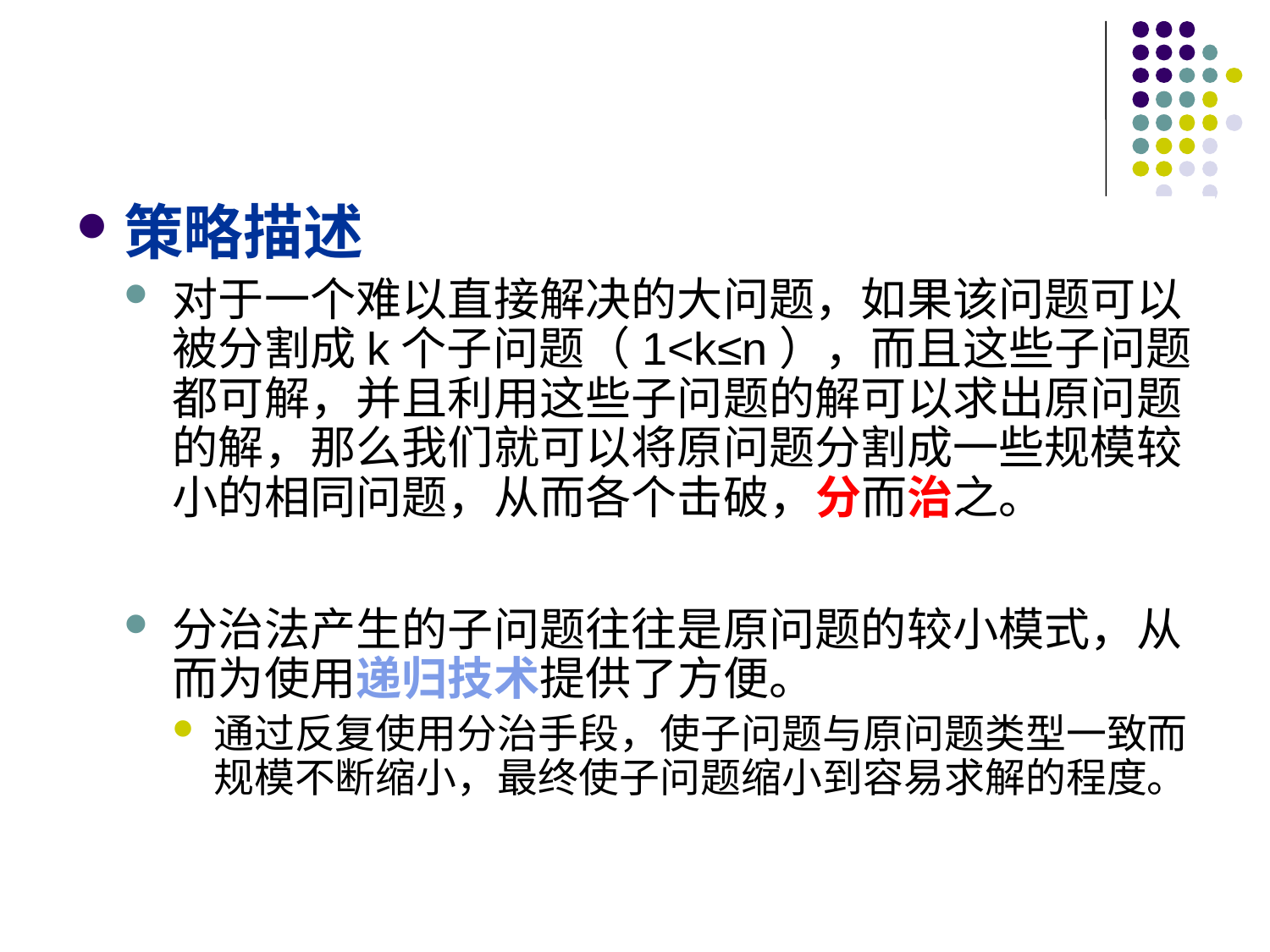

策略描述
对于一个难以直接解决的大问题，如果该问题可以被分割成k个子问题（1<k≤n），而且这些子问题都可解，并且利用这些子问题的解可以求出原问题的解，那么我们就可以将原问题分割成一些规模较小的相同问题，从而各个击破，分而治之。

分治法产生的子问题往往是原问题的较小模式，从而为使用递归技术提供了方便。
通过反复使用分治手段，使子问题与原问题类型一致而规模不断缩小，最终使子问题缩小到容易求解的程度。